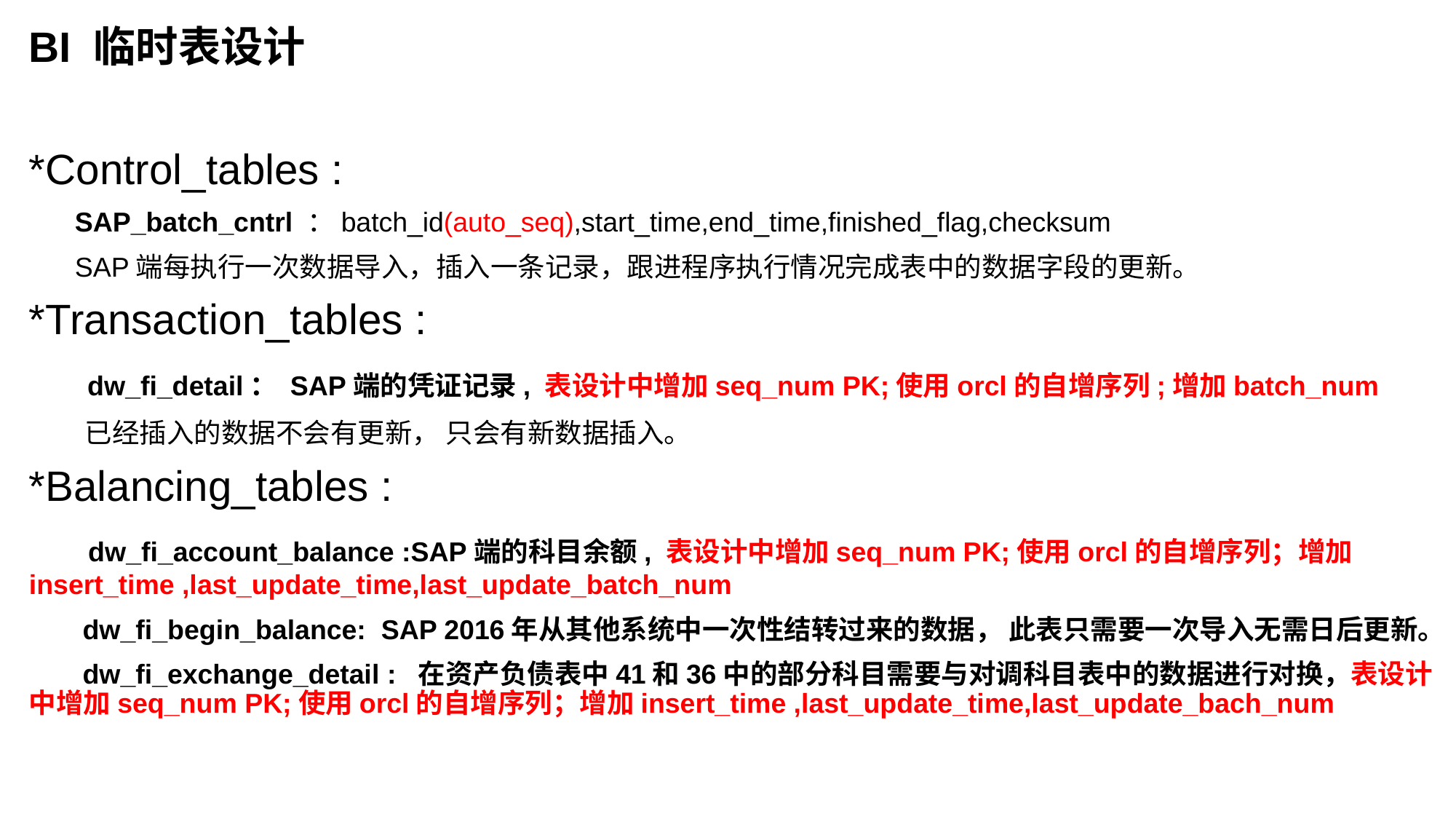

BI 临时表设计

*Control_tables :
      SAP_batch_cntrl ：batch_id(auto_seq),start_time,end_time,finished_flag,checksum
      SAP端每执行一次数据导入，插入一条记录，跟进程序执行情况完成表中的数据字段的更新。
*Transaction_tables :
      dw_fi_detail： SAP端的凭证记录, 表设计中增加seq_num PK;使用orcl的自增序列;增加batch_num
        已经插入的数据不会有更新， 只会有新数据插入。
*Balancing_tables :
     dw_fi_account_balance :SAP端的科目余额, 表设计中增加seq_num PK;使用orcl的自增序列；增加insert_time ,last_update_time,last_update_batch_num
       dw_fi_begin_balance:  SAP 2016年从其他系统中一次性结转过来的数据， 此表只需要一次导入无需日后更新。
       dw_fi_exchange_detail :  在资产负债表中41和36中的部分科目需要与对调科目表中的数据进行对换，表设计中增加seq_num PK;使用orcl的自增序列；增加insert_time ,last_update_time,last_update_bach_num